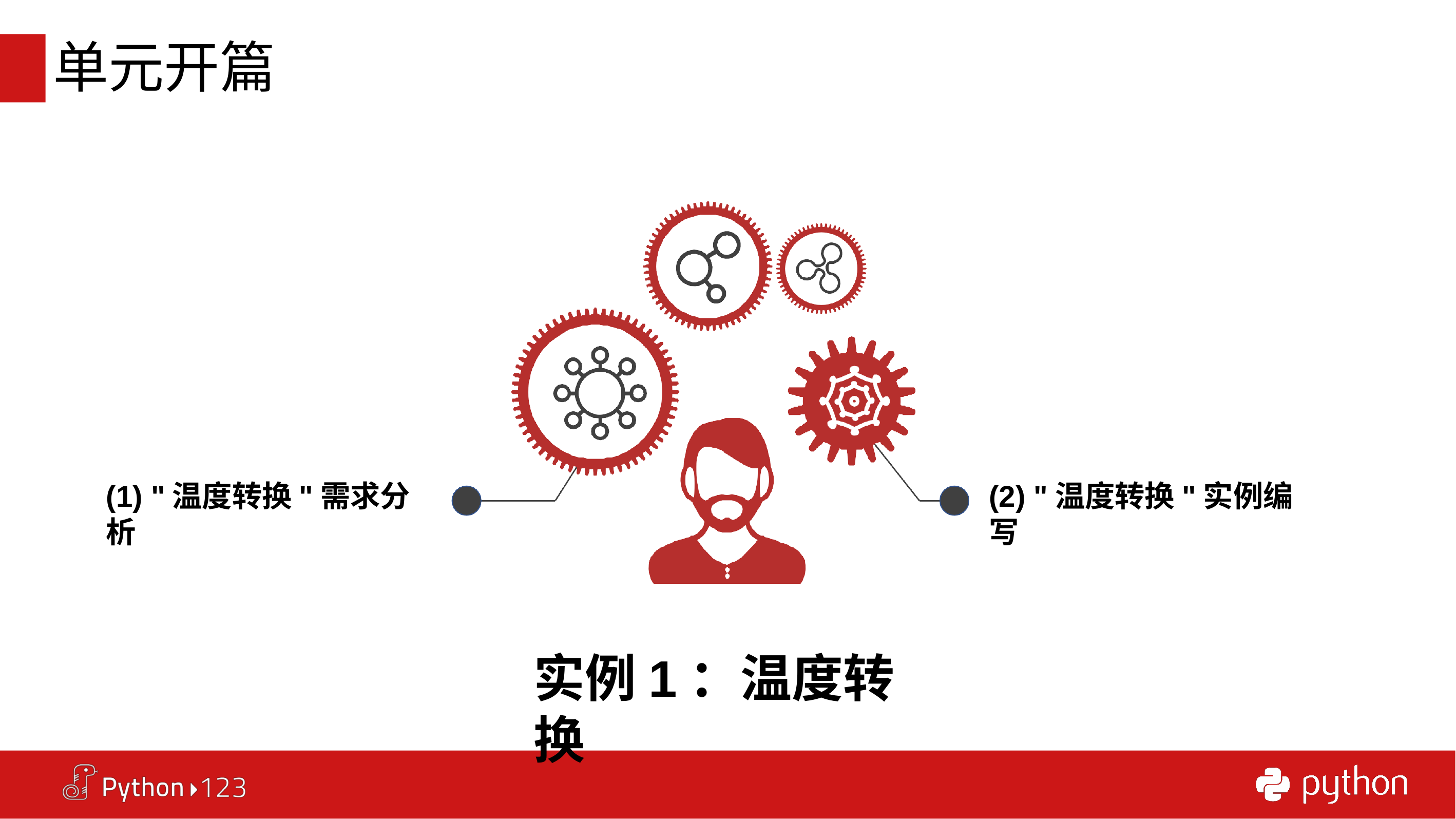

# 单元开篇

(2) "温度转换"实例编写
(1) "温度转换"需求分析
实例1：温度转换